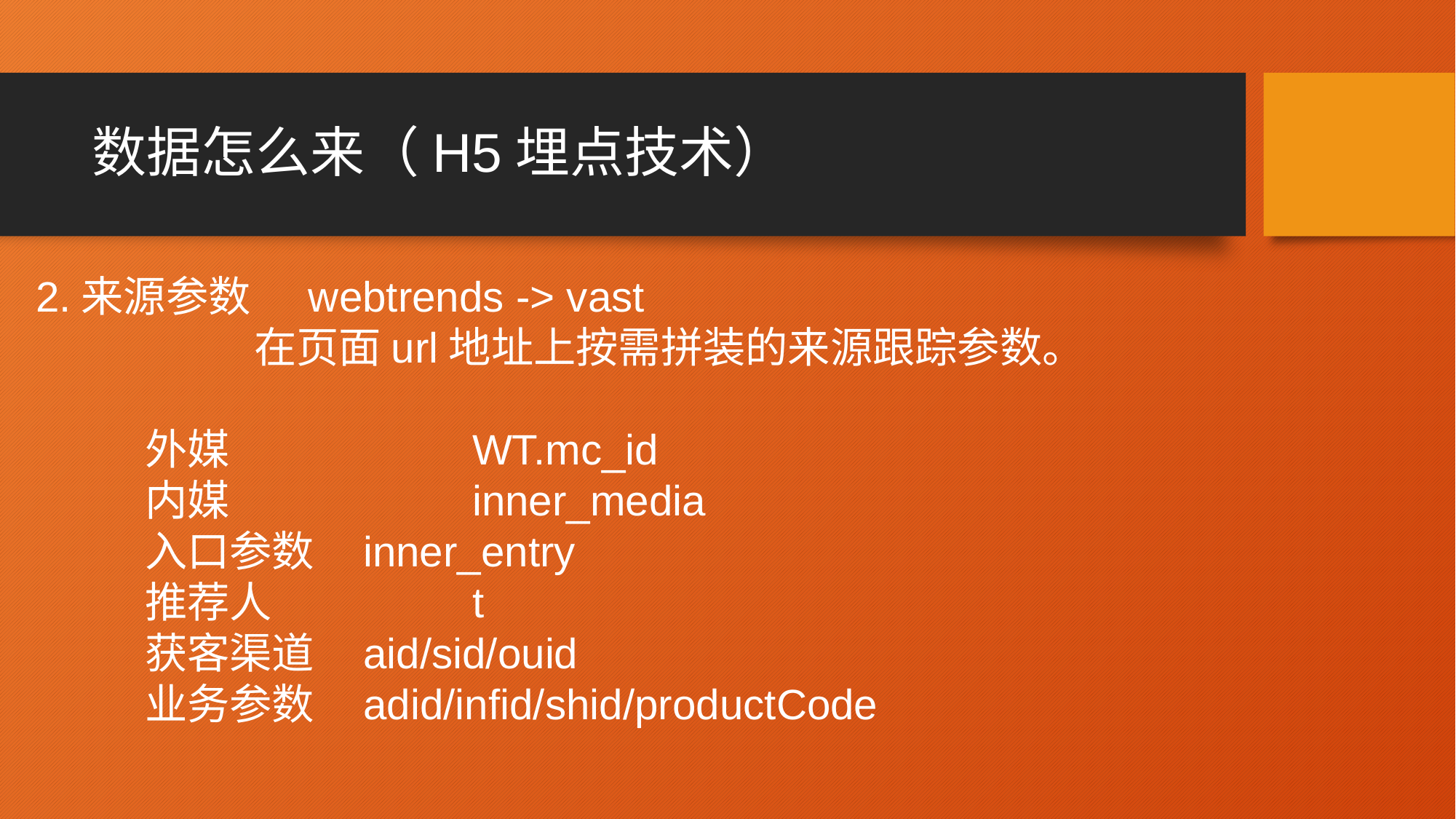

# 数据怎么来（H5埋点技术）
2.来源参数     webtrends -> vast
		在页面url地址上按需拼装的来源跟踪参数。

	外媒 			WT.mc_id
	内媒 			inner_media
	入口参数	inner_entry
	推荐人		t
	获客渠道	aid/sid/ouid
	业务参数	adid/infid/shid/productCode